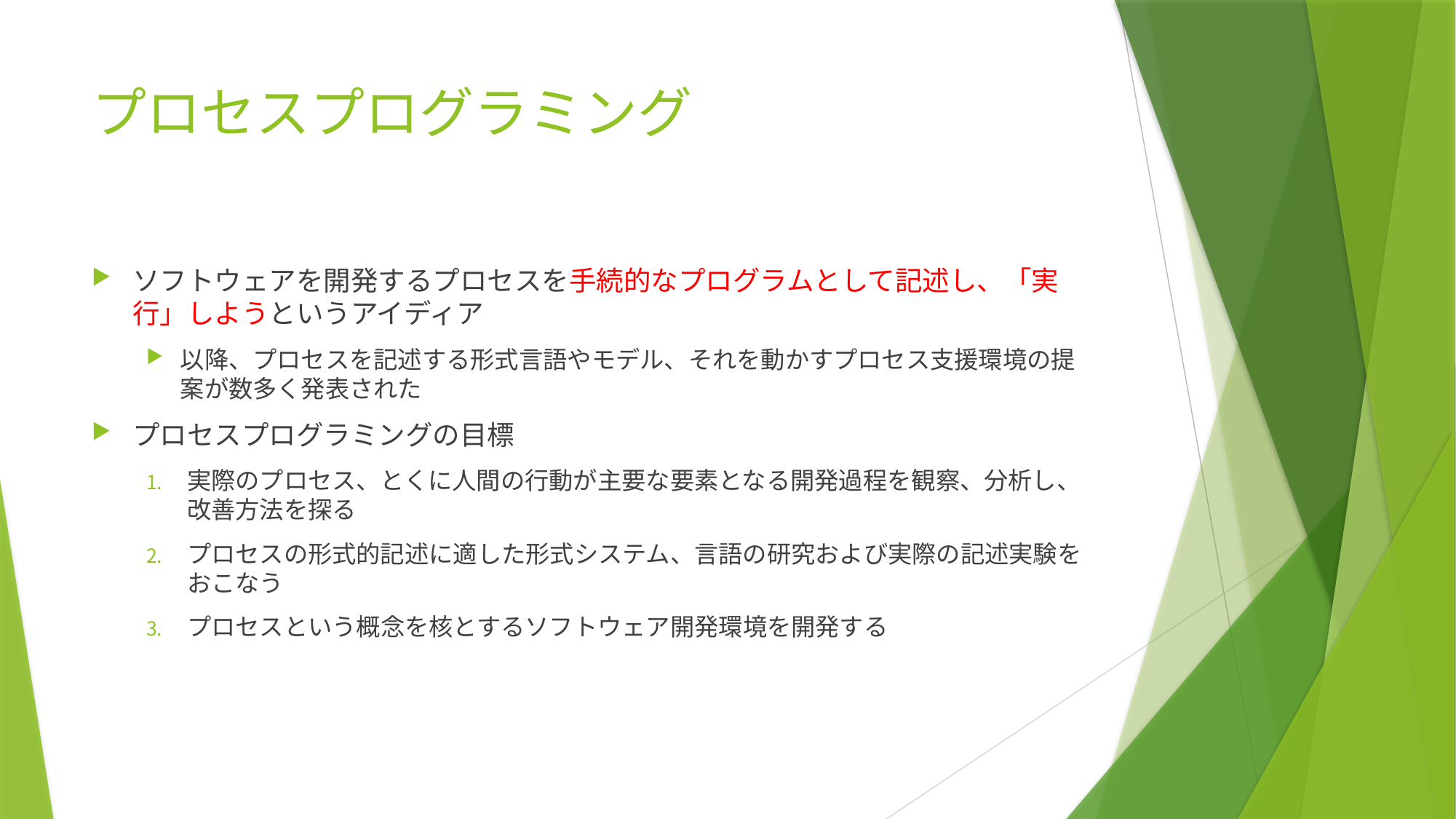

# プロセスプログラミング
ソフトウェアを開発するプロセスを手続的なプログラムとして記述し、「実行」しようというアイディア
以降、プロセスを記述する形式言語やモデル、それを動かすプロセス支援環境の提案が数多く発表された
プロセスプログラミングの目標
実際のプロセス、とくに人間の行動が主要な要素となる開発過程を観察、分析し、改善方法を探る
プロセスの形式的記述に適した形式システム、言語の研究および実際の記述実験をおこなう
プロセスという概念を核とするソフトウェア開発環境を開発する